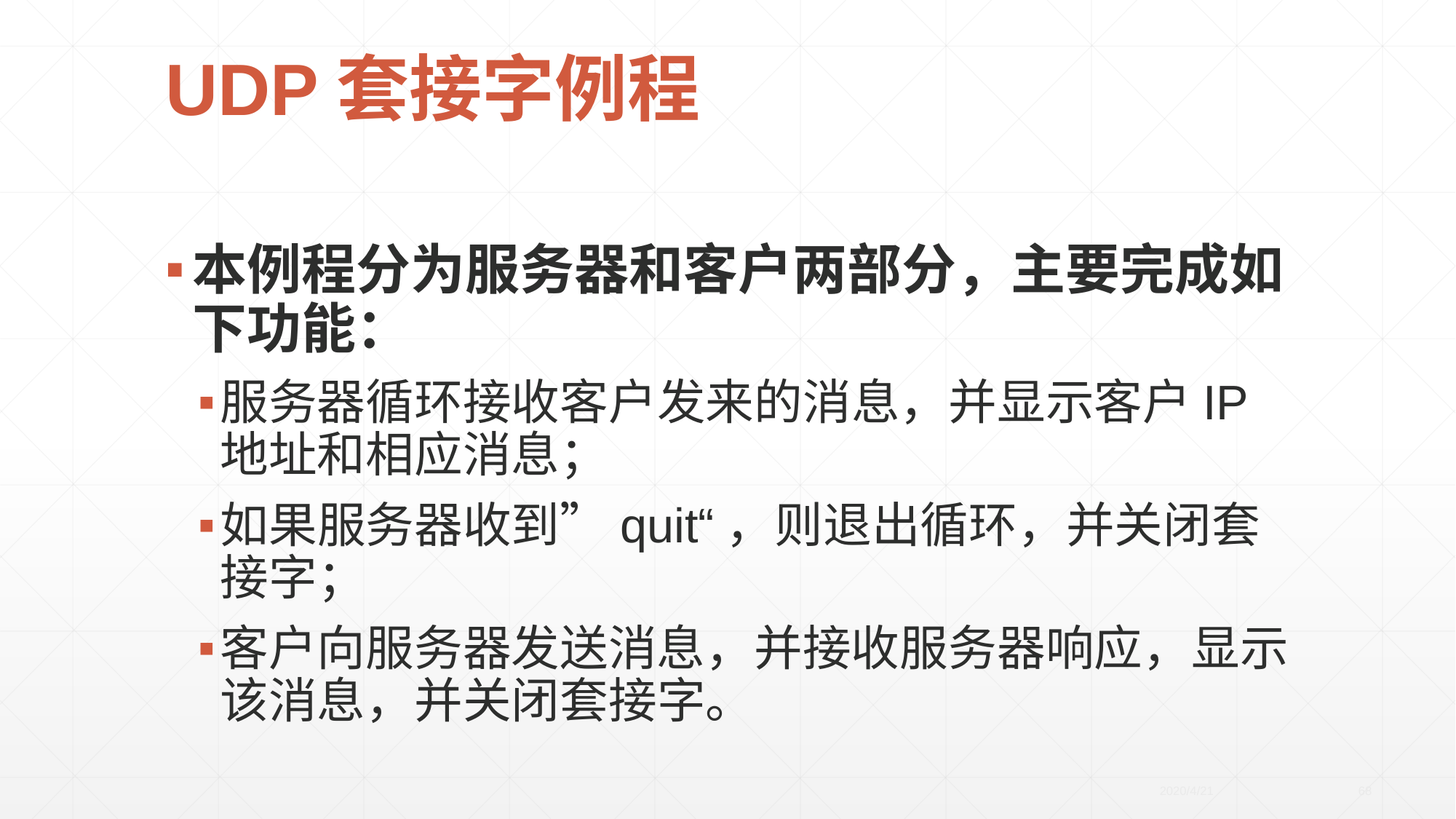

# UDP套接字例程
本例程分为服务器和客户两部分，主要完成如下功能：
服务器循环接收客户发来的消息，并显示客户IP地址和相应消息；
如果服务器收到”quit“，则退出循环，并关闭套接字；
客户向服务器发送消息，并接收服务器响应，显示该消息，并关闭套接字。
2020/4/21
68